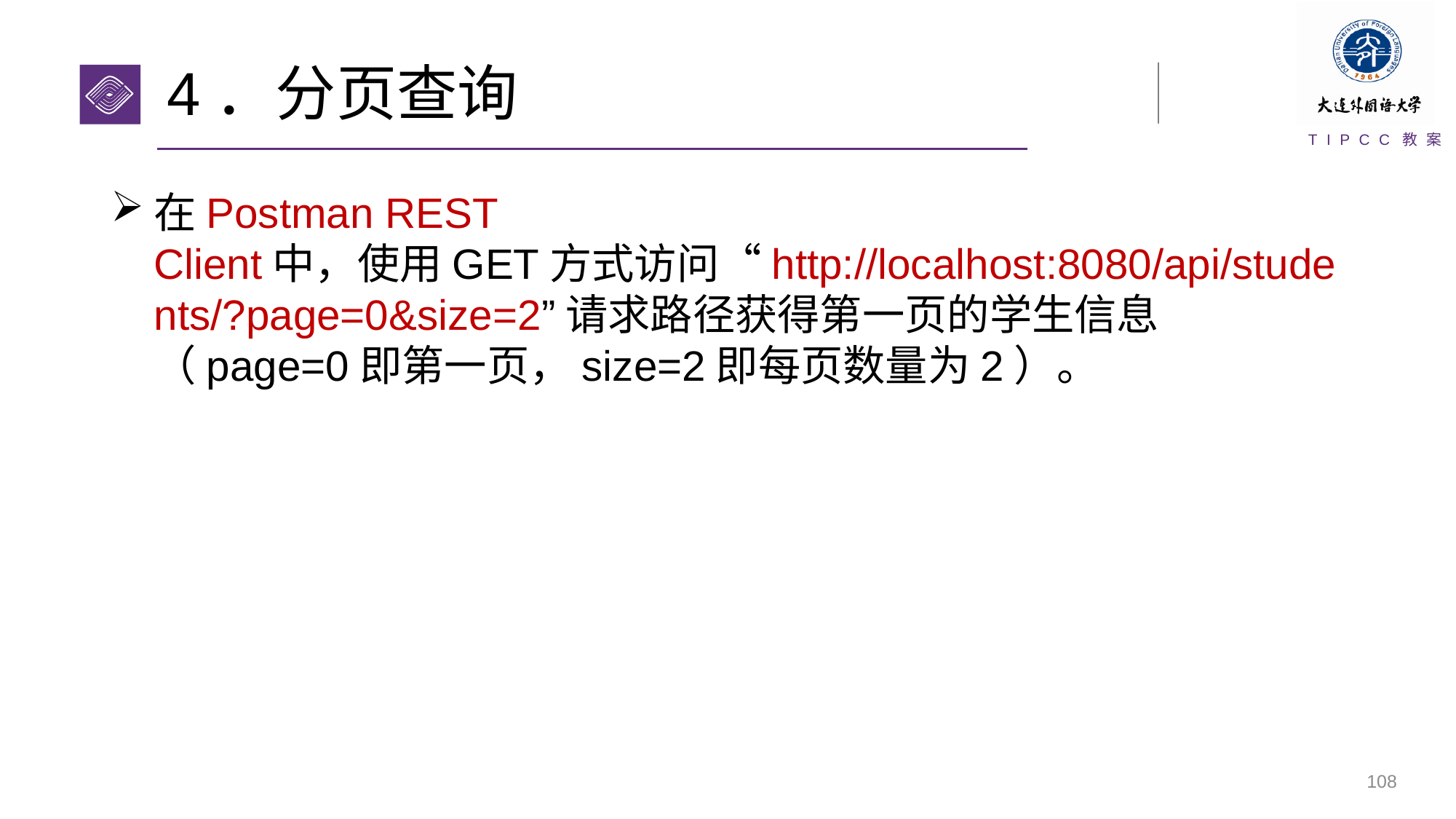

# 4．分页查询
在Postman REST Client中，使用GET方式访问“http://localhost:8080/api/students/?page=0&size=2”请求路径获得第一页的学生信息（page=0即第一页，size=2即每页数量为2）。
108